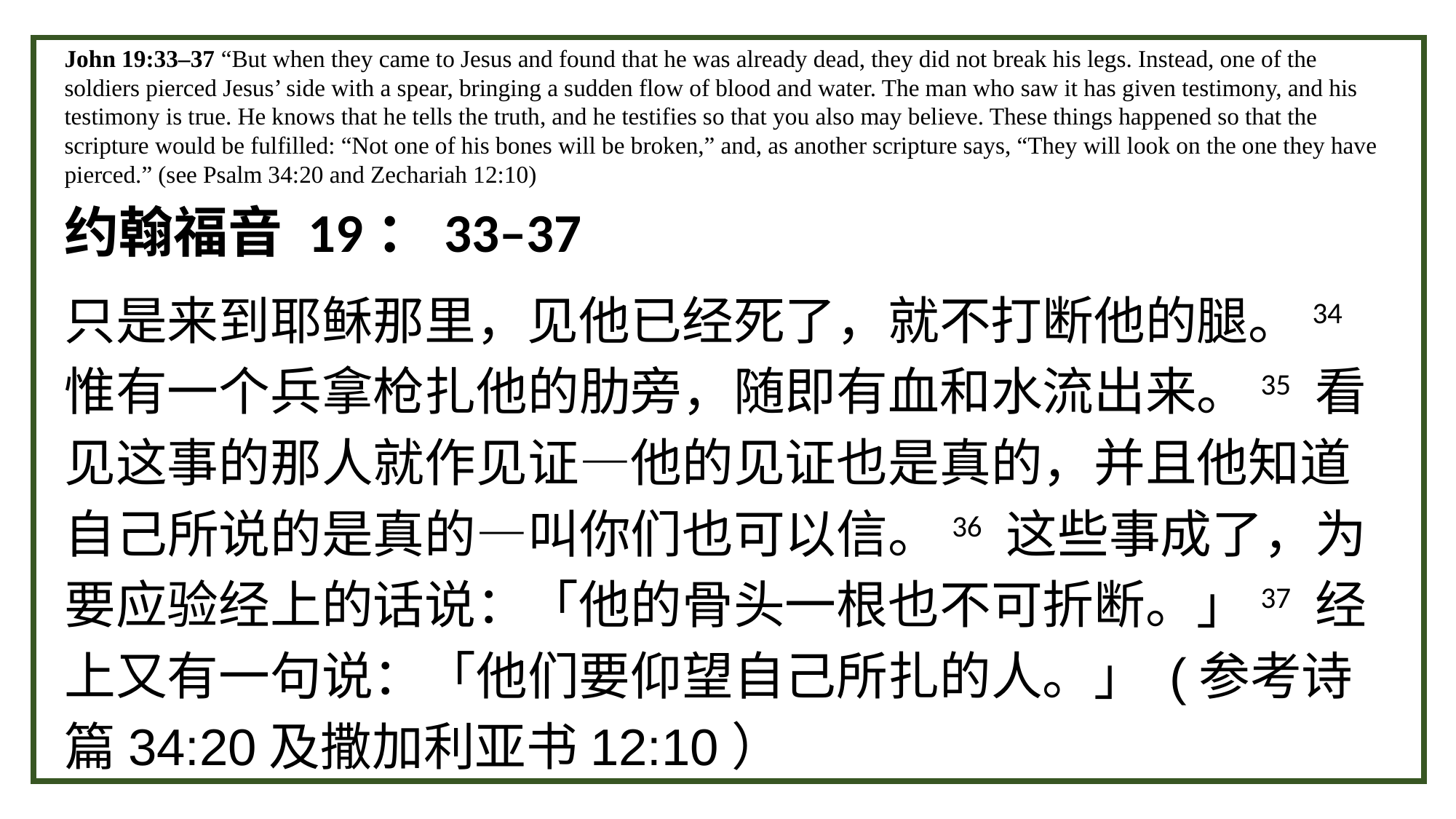

John 19:33–37 “But when they came to Jesus and found that he was already dead, they did not break his legs. Instead, one of the soldiers pierced Jesus’ side with a spear, bringing a sudden flow of blood and water. The man who saw it has given testimony, and his testimony is true. He knows that he tells the truth, and he testifies so that you also may believe. These things happened so that the scripture would be fulfilled: “Not one of his bones will be broken,” and, as another scripture says, “They will look on the one they have pierced.” (see Psalm 34:20 and Zechariah 12:10)
约翰福音 19：33–37
只是来到耶稣那里，见他已经死了，就不打断他的腿。34 惟有一个兵拿枪扎他的肋旁，随即有血和水流出来。35 看见这事的那人就作见证—他的见证也是真的，并且他知道自己所说的是真的—叫你们也可以信。36 这些事成了，为要应验经上的话说：「他的骨头一根也不可折断。」37 经上又有一句说：「他们要仰望自己所扎的人。」 (参考诗篇34:20及撒加利亚书12:10）